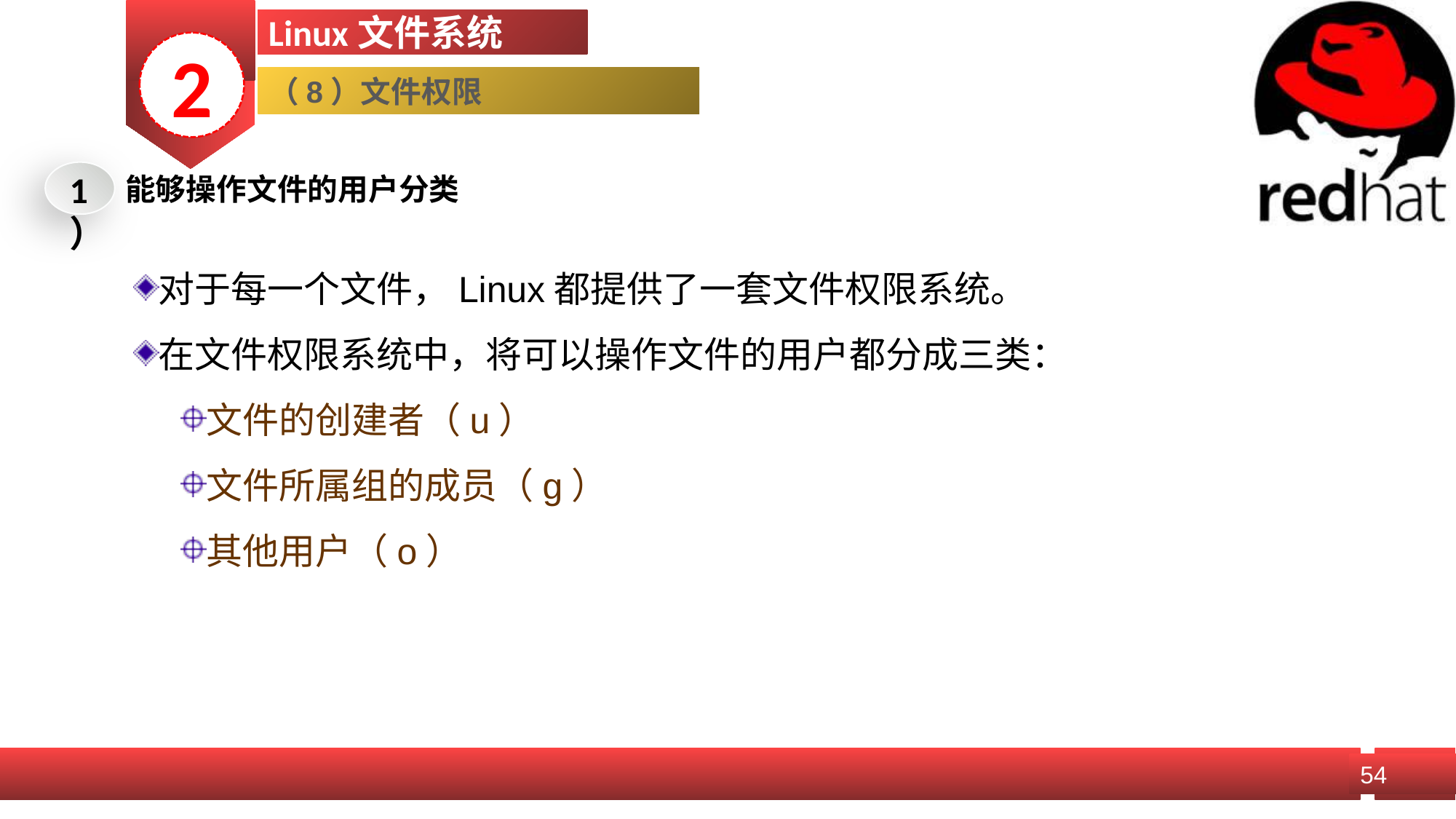

Linux文件系统
2
（8）文件权限
1）

能够操作文件的用户分类
对于每一个文件，Linux都提供了一套文件权限系统。
在文件权限系统中，将可以操作文件的用户都分成三类：
文件的创建者（u）
文件所属组的成员（g）
其他用户（o）